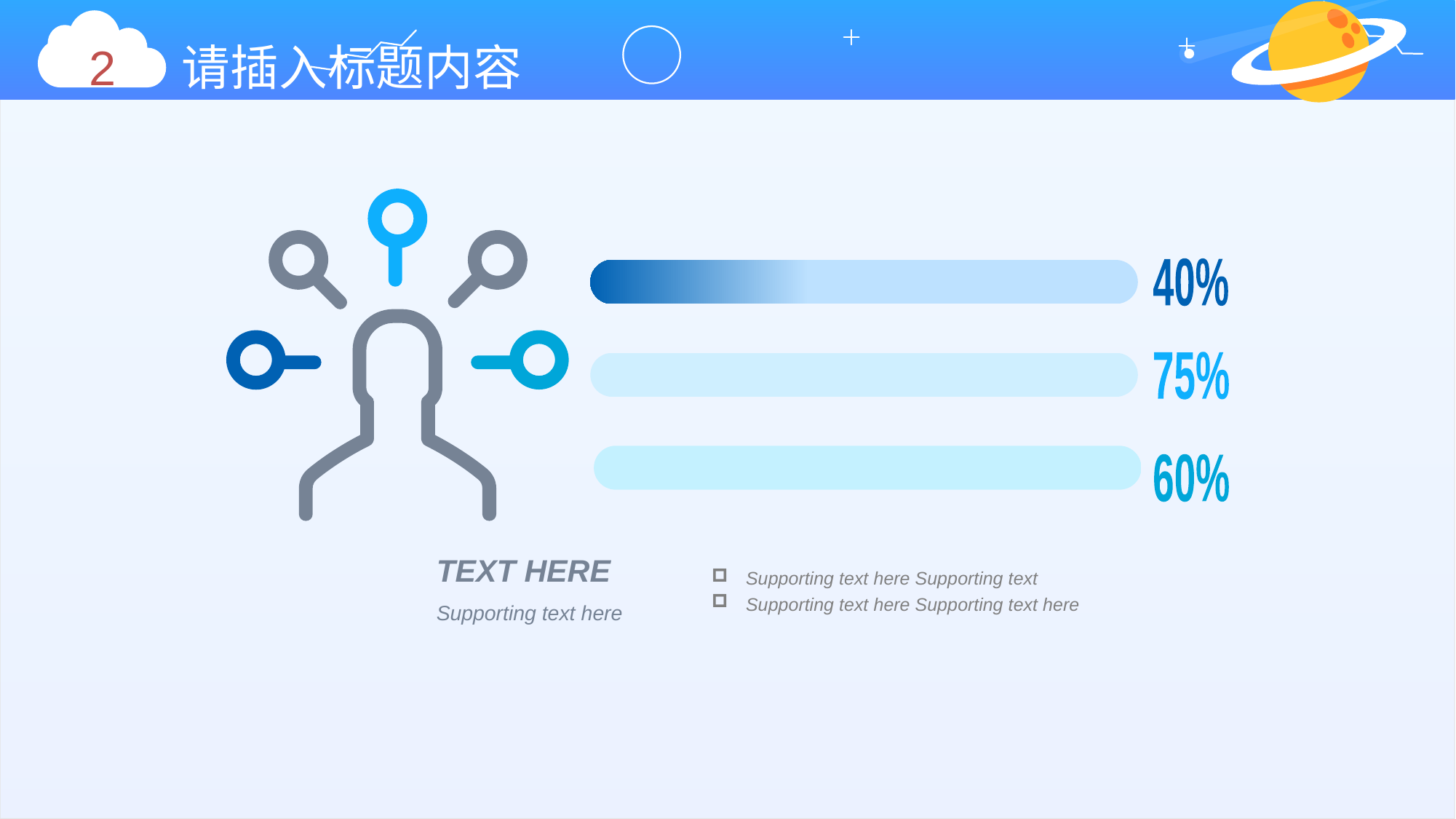

2    请插入标题内容

40%

75%

60%
TEXT HERE
Supporting text here Supporting text
Supporting text here Supporting text here
Supporting text here